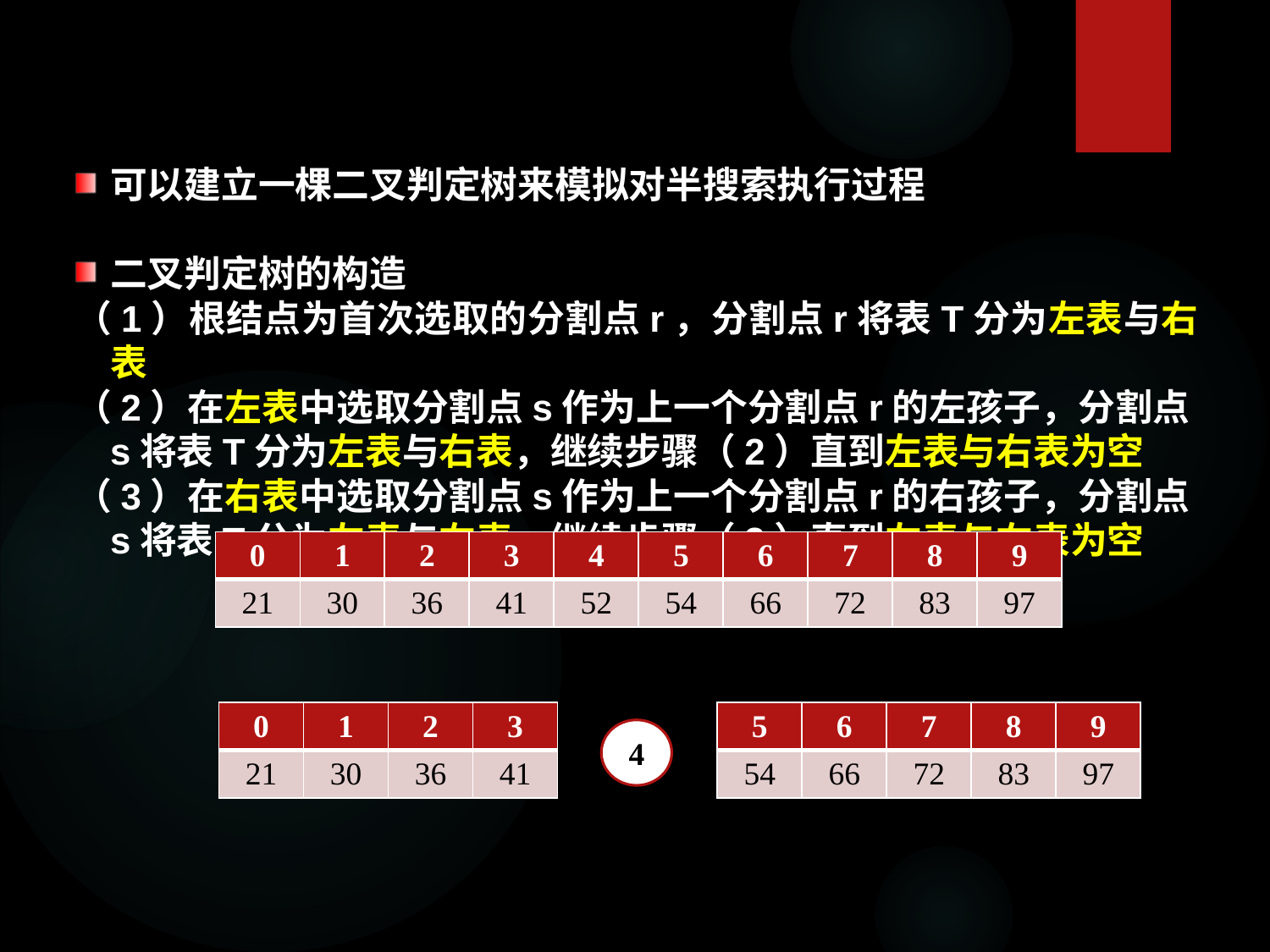

可以建立一棵二叉判定树来模拟对半搜索执行过程

二叉判定树的构造
（1）根结点为首次选取的分割点r，分割点r将表T分为左表与右表
（2）在左表中选取分割点s作为上一个分割点r的左孩子，分割点s将表T分为左表与右表，继续步骤（2）直到左表与右表为空
（3）在右表中选取分割点s作为上一个分割点r的右孩子，分割点s将表T分为左表与右表，继续步骤（3）直到左表与右表为空

| 0 | 1 | 2 | 3 | 4 | 5 | 6 | 7 | 8 | 9 |
| --- | --- | --- | --- | --- | --- | --- | --- | --- | --- |
| 21 | 30 | 36 | 41 | 52 | 54 | 66 | 72 | 83 | 97 |
| 0 | 1 | 2 | 3 |
| --- | --- | --- | --- |
| 21 | 30 | 36 | 41 |
| 5 | 6 | 7 | 8 | 9 |
| --- | --- | --- | --- | --- |
| 54 | 66 | 72 | 83 | 97 |
4